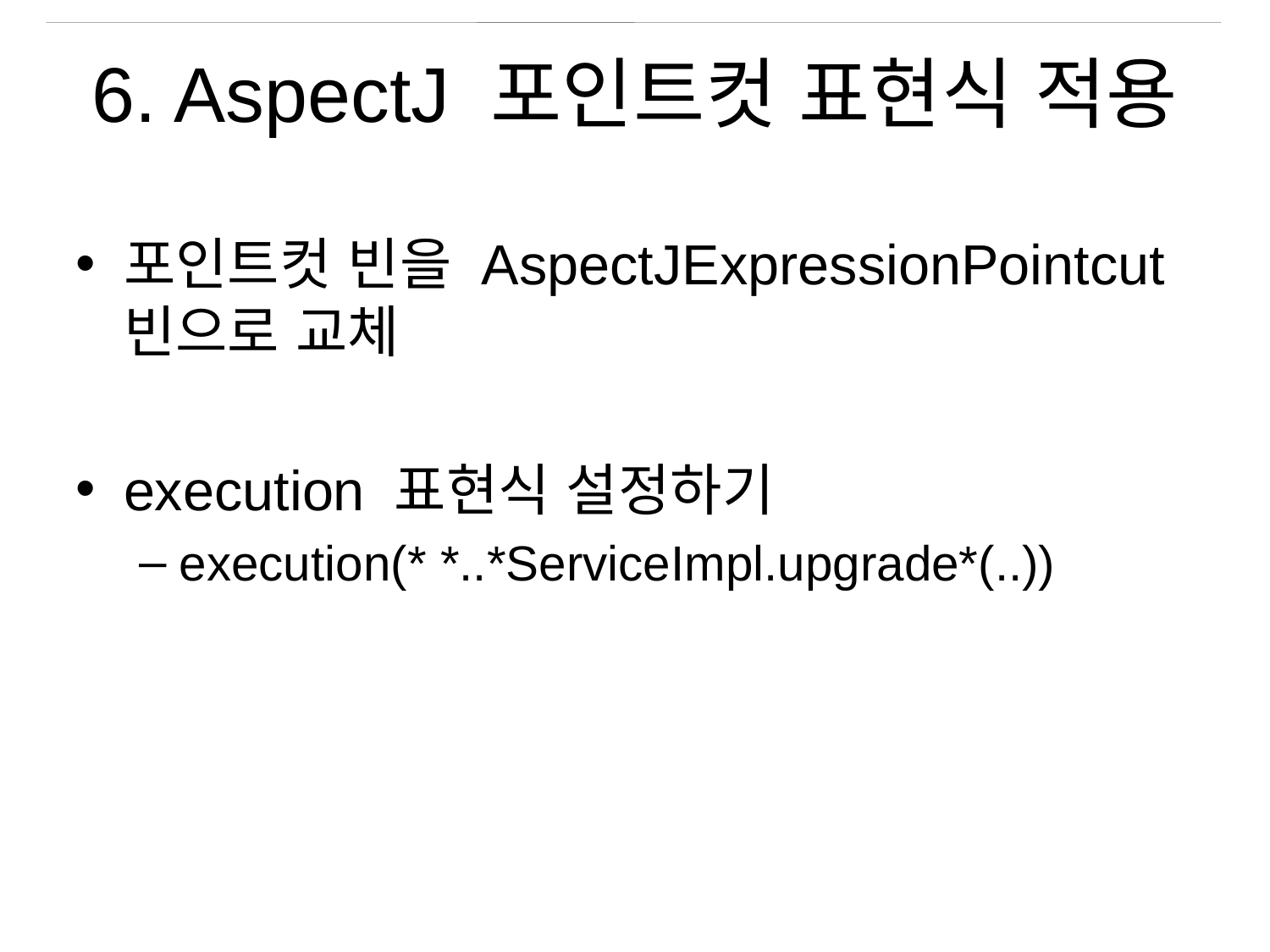

# 6. AspectJ 포인트컷 표현식 적용
포인트컷 빈을 AspectJExpressionPointcut 빈으로 교체

execution 표현식 설정하기
execution(* *..*ServiceImpl.upgrade*(..))